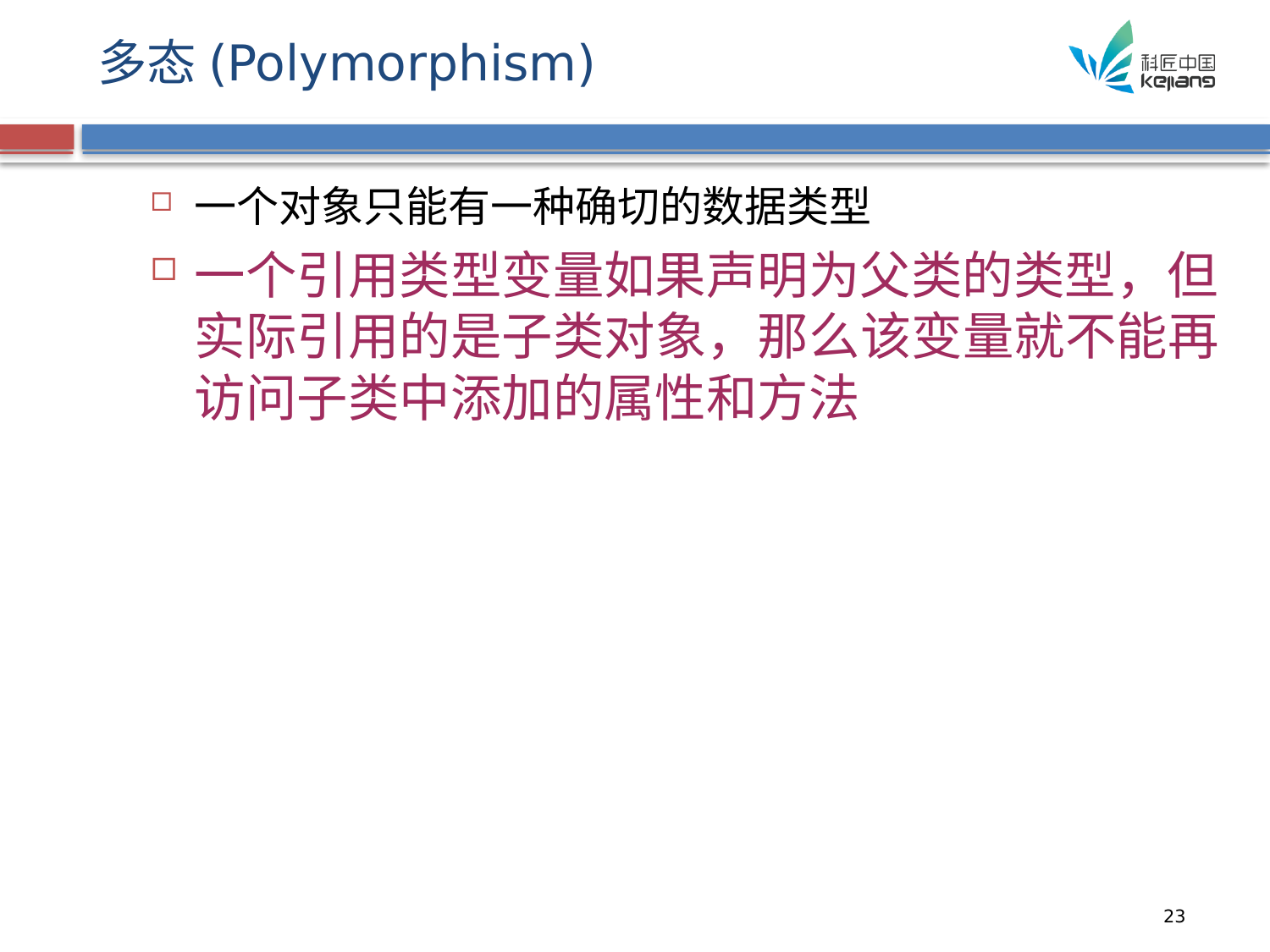

# 多态(Polymorphism)
一个对象只能有一种确切的数据类型
一个引用类型变量如果声明为父类的类型，但实际引用的是子类对象，那么该变量就不能再访问子类中添加的属性和方法

23